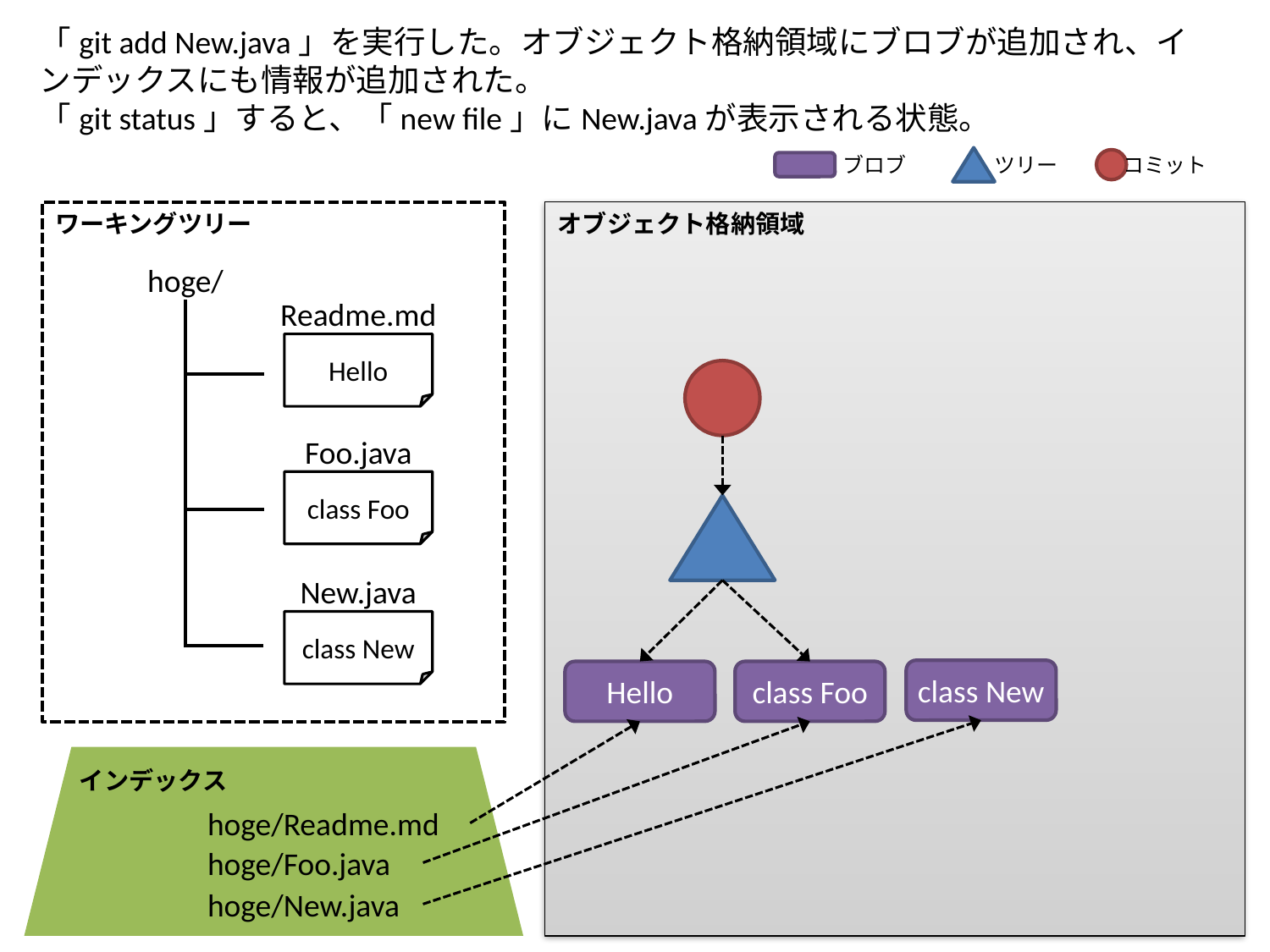

「git add New.java」を実行した。オブジェクト格納領域にブロブが追加され、インデックスにも情報が追加された。
「git status」すると、「new file」にNew.javaが表示される状態。
ブロブ
ツリー

コミット

オブジェクト格納領域
ワーキングツリー
hoge/
Readme.md
Hello

Foo.java
class Foo

New.java
class New

class New
Hello
class Foo
 インデックス
hoge/Readme.md
hoge/Foo.java
hoge/New.java